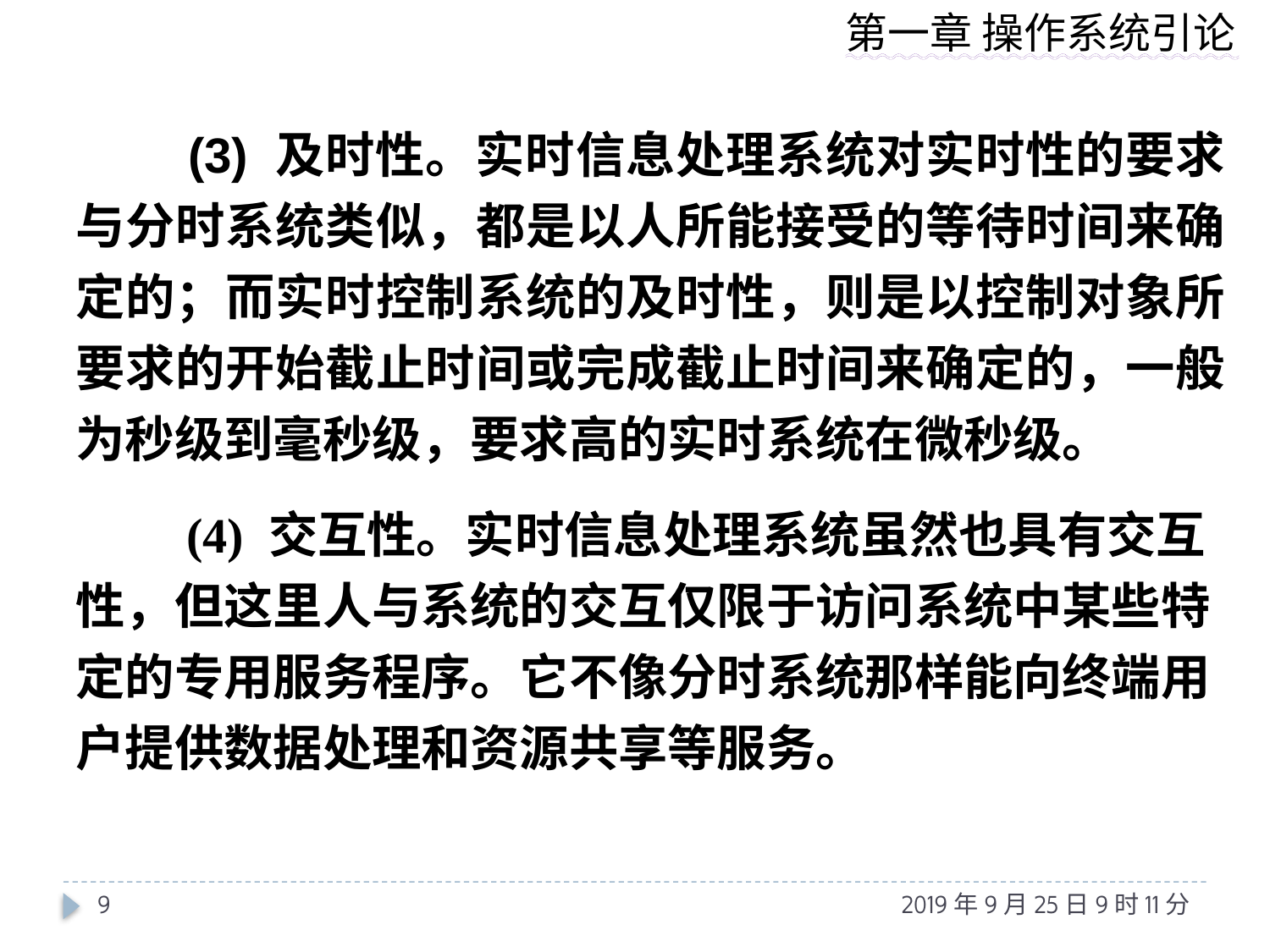

(3) 及时性。实时信息处理系统对实时性的要求与分时系统类似，都是以人所能接受的等待时间来确定的；而实时控制系统的及时性，则是以控制对象所要求的开始截止时间或完成截止时间来确定的，一般为秒级到毫秒级，要求高的实时系统在微秒级。
　　(4) 交互性。实时信息处理系统虽然也具有交互性，但这里人与系统的交互仅限于访问系统中某些特定的专用服务程序。它不像分时系统那样能向终端用户提供数据处理和资源共享等服务。
9
2019年9月25日9时11分